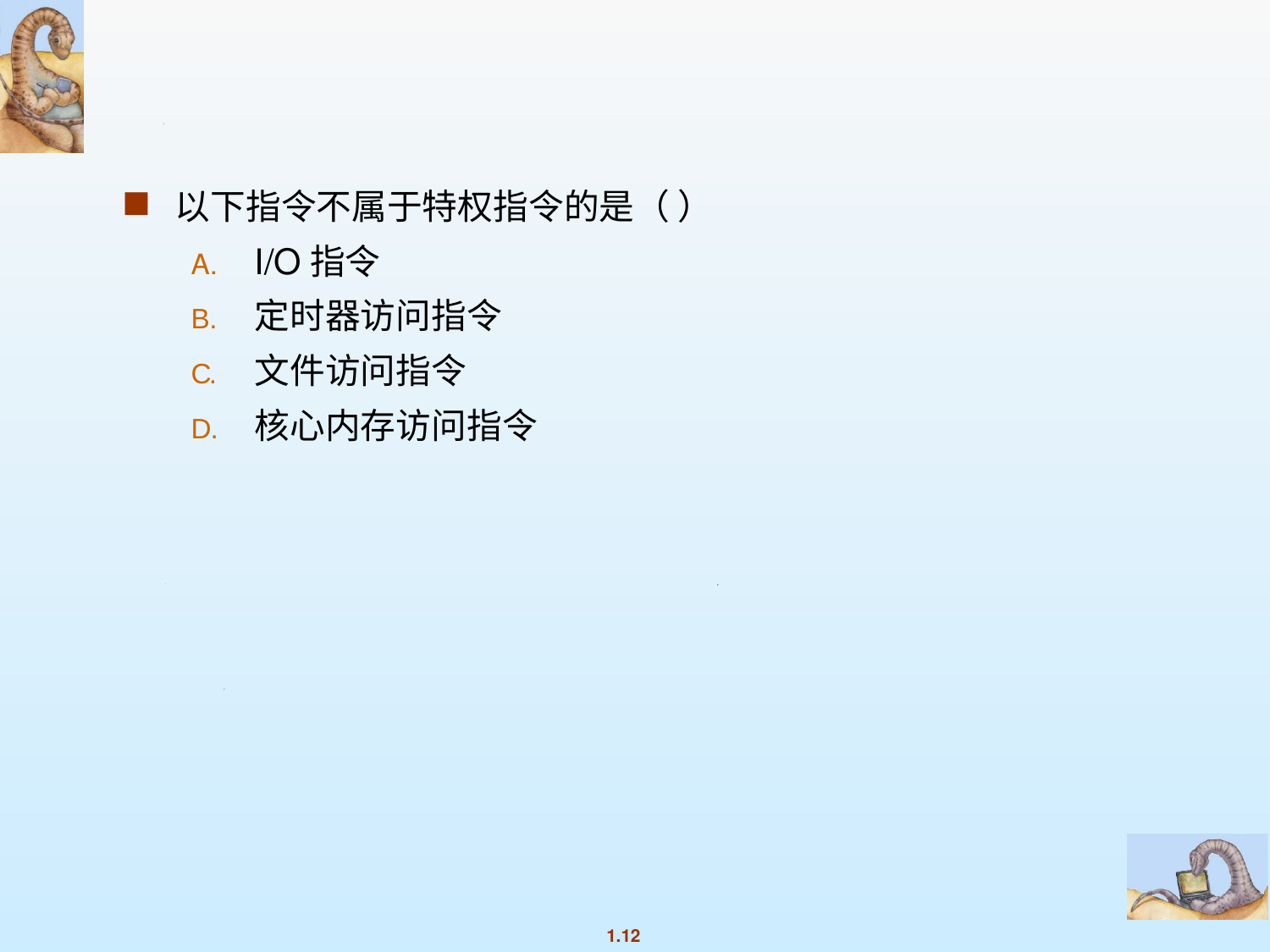

#
以下指令不属于特权指令的是（ ）
I/O指令
定时器访问指令
文件访问指令
核心内存访问指令